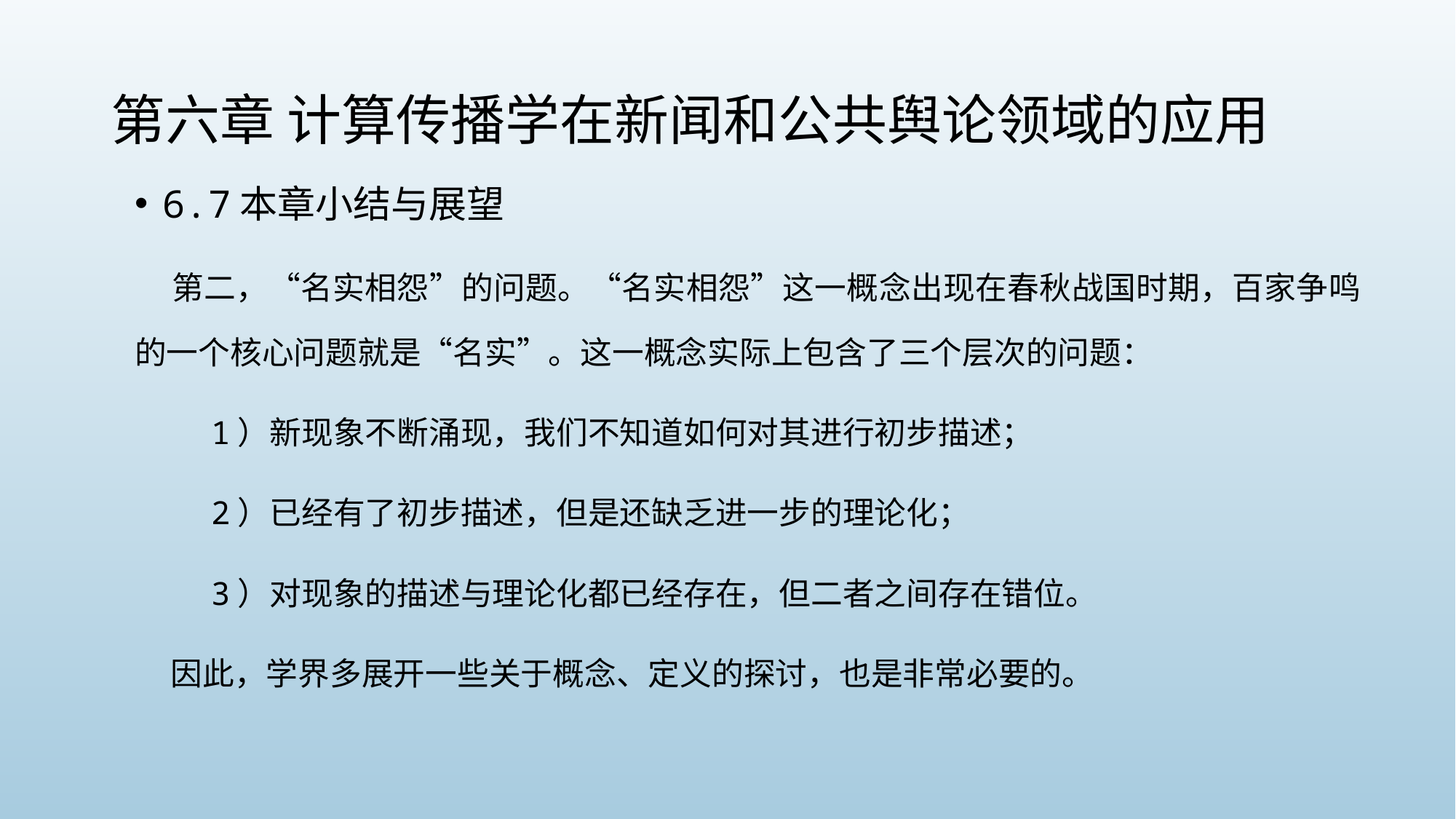

# 第六章 计算传播学在新闻和公共舆论领域的应用
6.7本章小结与展望
    第二，“名实相怨”的问题。“名实相怨”这一概念出现在春秋战国时期，百家争鸣的一个核心问题就是“名实”。这一概念实际上包含了三个层次的问题：
    1）新现象不断涌现，我们不知道如何对其进行初步描述；
    2）已经有了初步描述，但是还缺乏进一步的理论化；
    3）对现象的描述与理论化都已经存在，但二者之间存在错位。
    因此，学界多展开一些关于概念、定义的探讨，也是非常必要的。